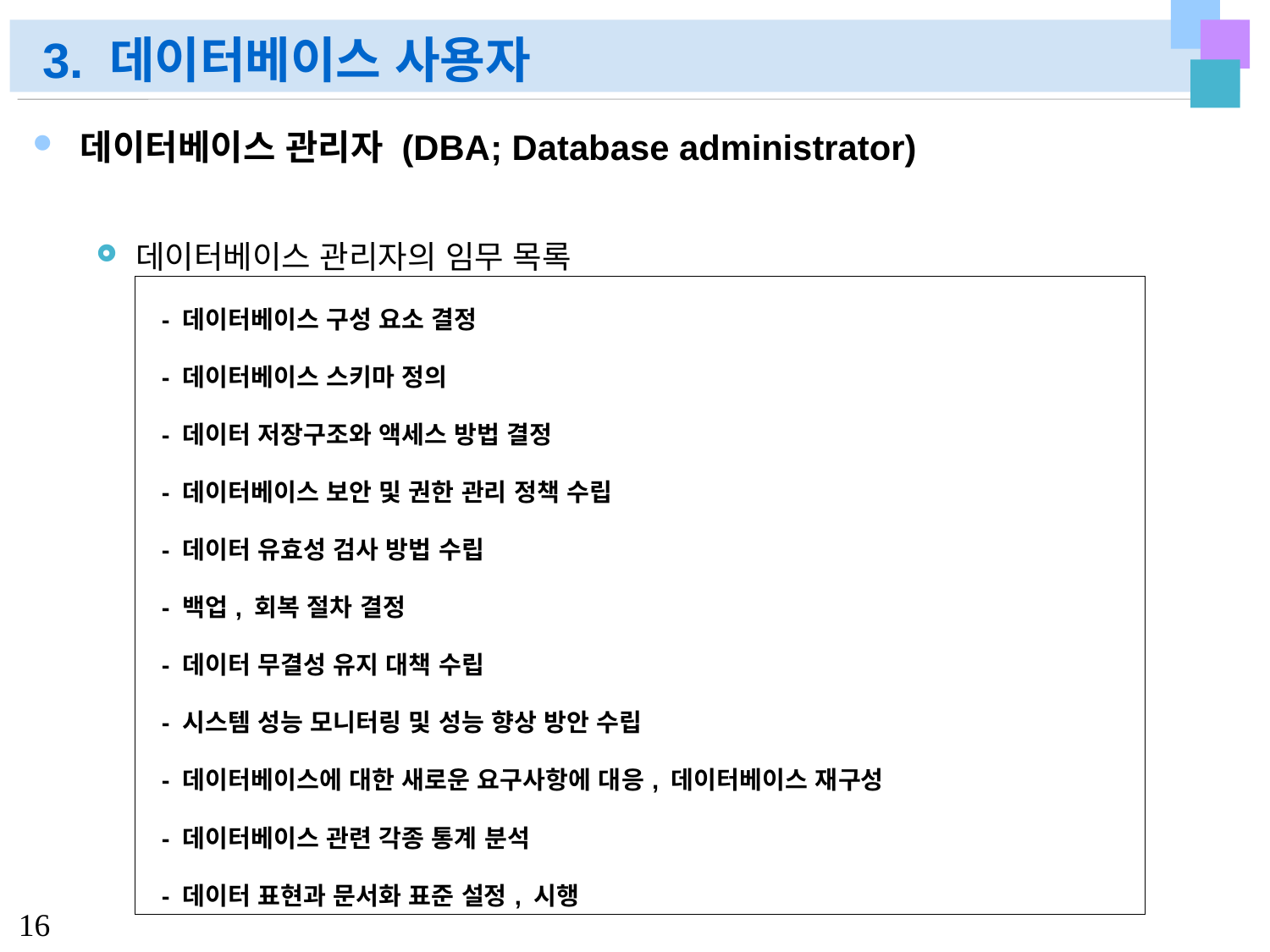

# 3. 데이터베이스 사용자
데이터베이스 관리자 (DBA; Database administrator)

데이터베이스 관리자의 임무 목록

| - 데이터베이스 구성 요소 결정 - 데이터베이스 스키마 정의 - 데이터 저장구조와 액세스 방법 결정 - 데이터베이스 보안 및 권한 관리 정책 수립 - 데이터 유효성 검사 방법 수립 - 백업, 회복 절차 결정 - 데이터 무결성 유지 대책 수립 - 시스템 성능 모니터링 및 성능 향상 방안 수립 - 데이터베이스에 대한 새로운 요구사항에 대응, 데이터베이스 재구성 - 데이터베이스 관련 각종 통계 분석 - 데이터 표현과 문서화 표준 설정, 시행 |
| --- |